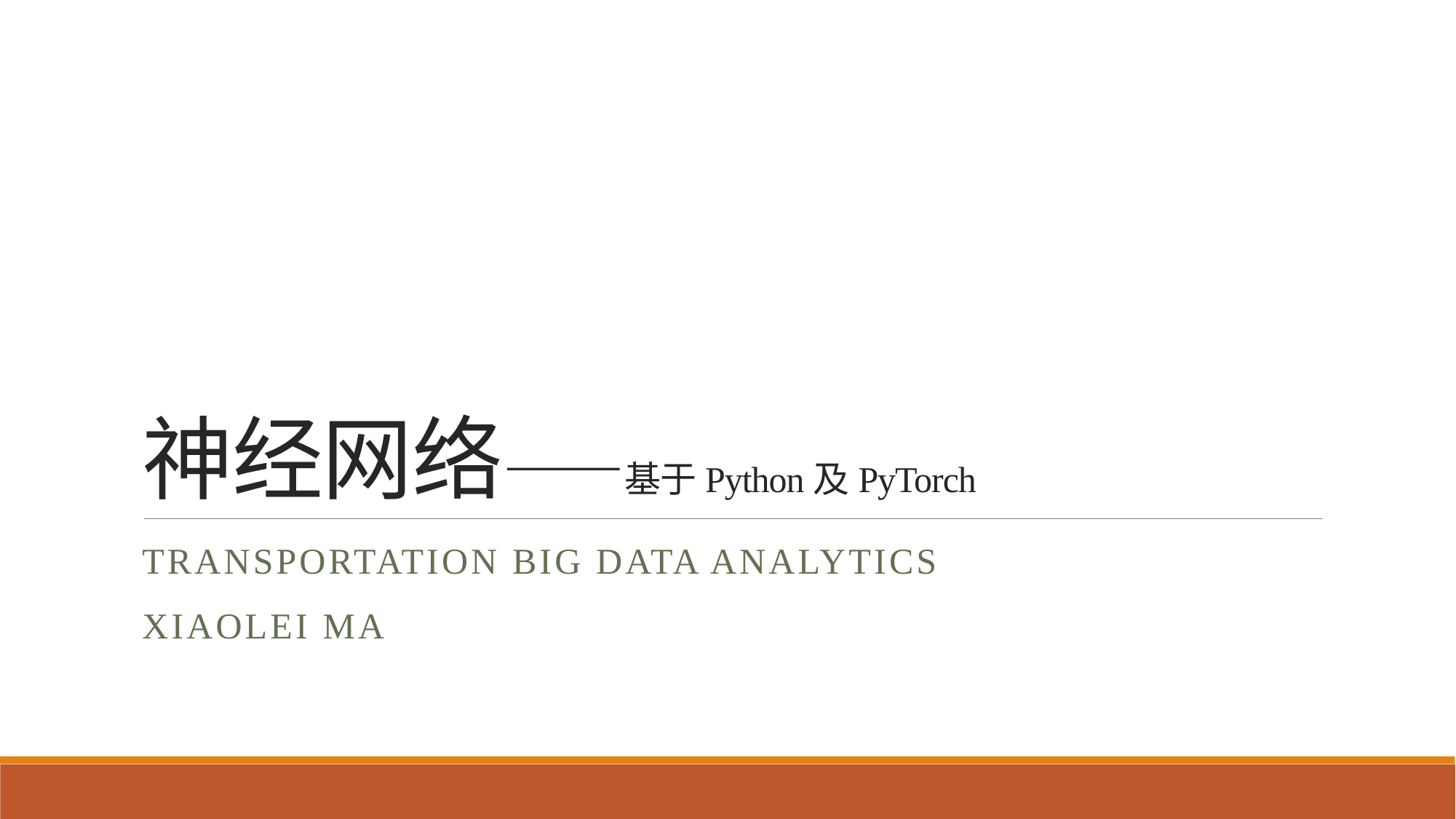

# 神经网络——基于Python及PyTorch
Transportation Big Data Analytics
Xiaolei Ma